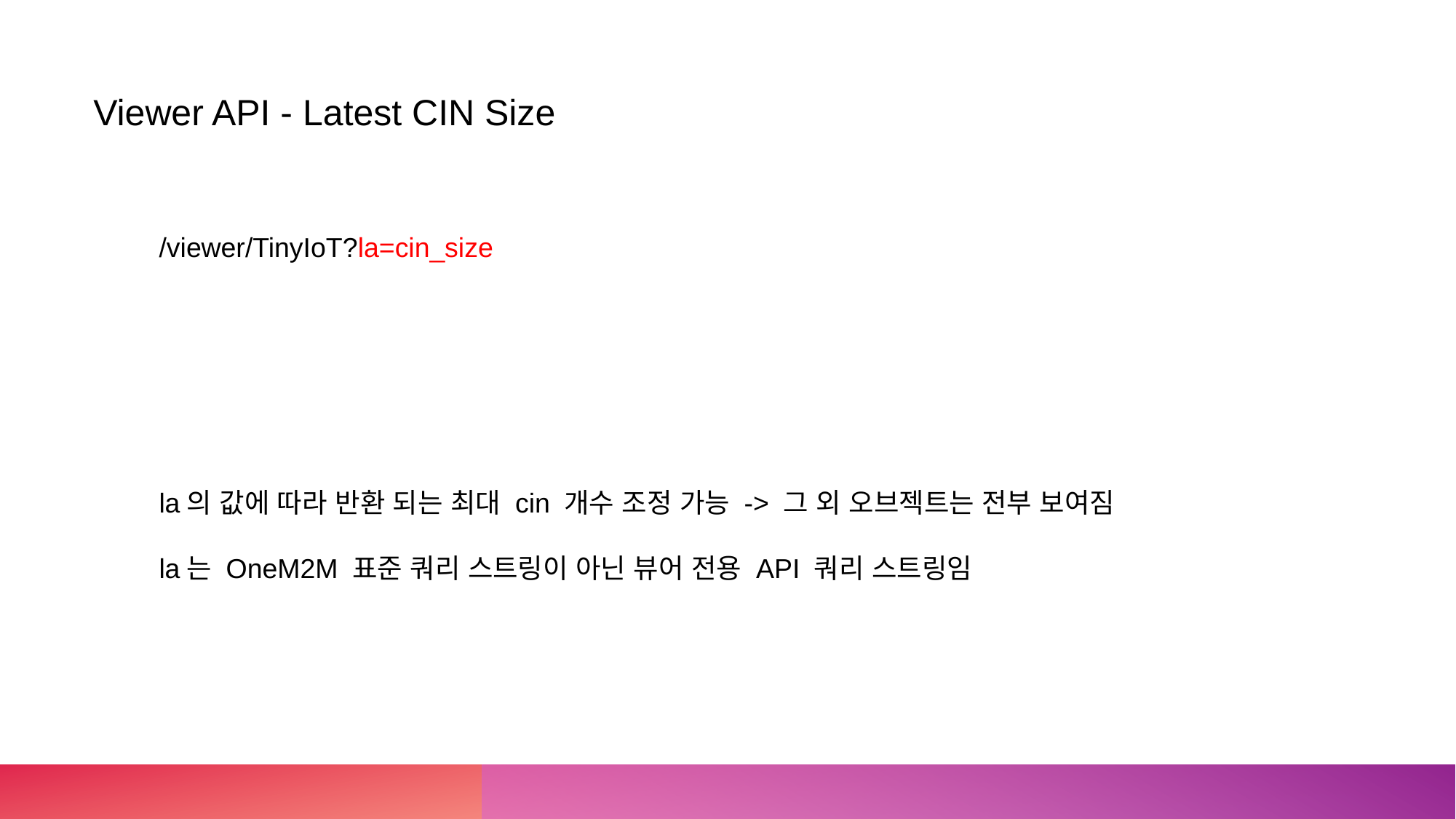

Viewer API - Latest CIN Size
/viewer/TinyIoT?la=cin_size
la의 값에 따라 반환 되는 최대 cin 개수 조정 가능 -> 그 외 오브젝트는 전부 보여짐

la는 OneM2M 표준 쿼리 스트링이 아닌 뷰어 전용 API 쿼리 스트링임